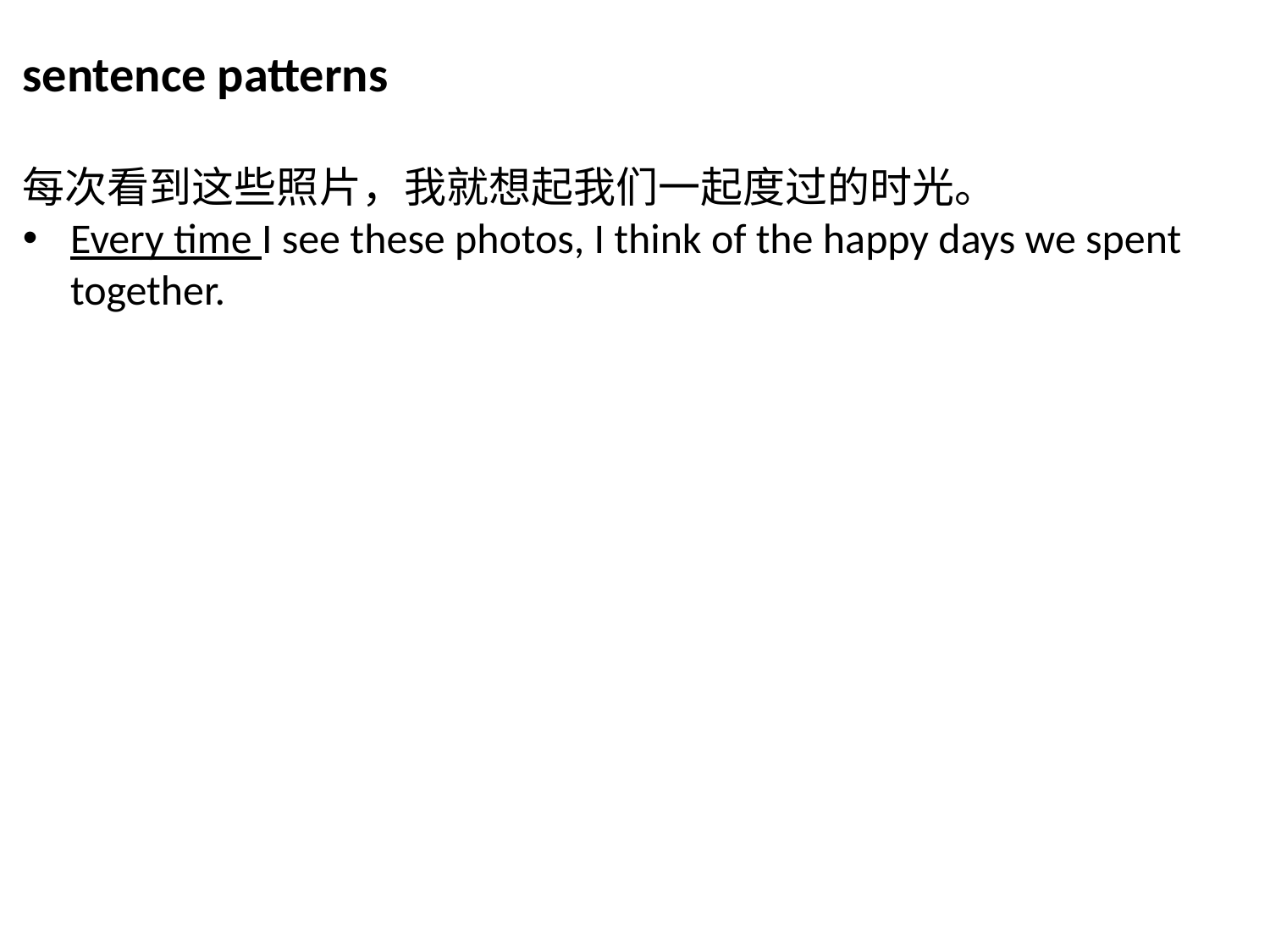

sentence patterns

每次看到这些照片，我就想起我们一起度过的时光。
Every time I see these photos, I think of the happy days we spent together.